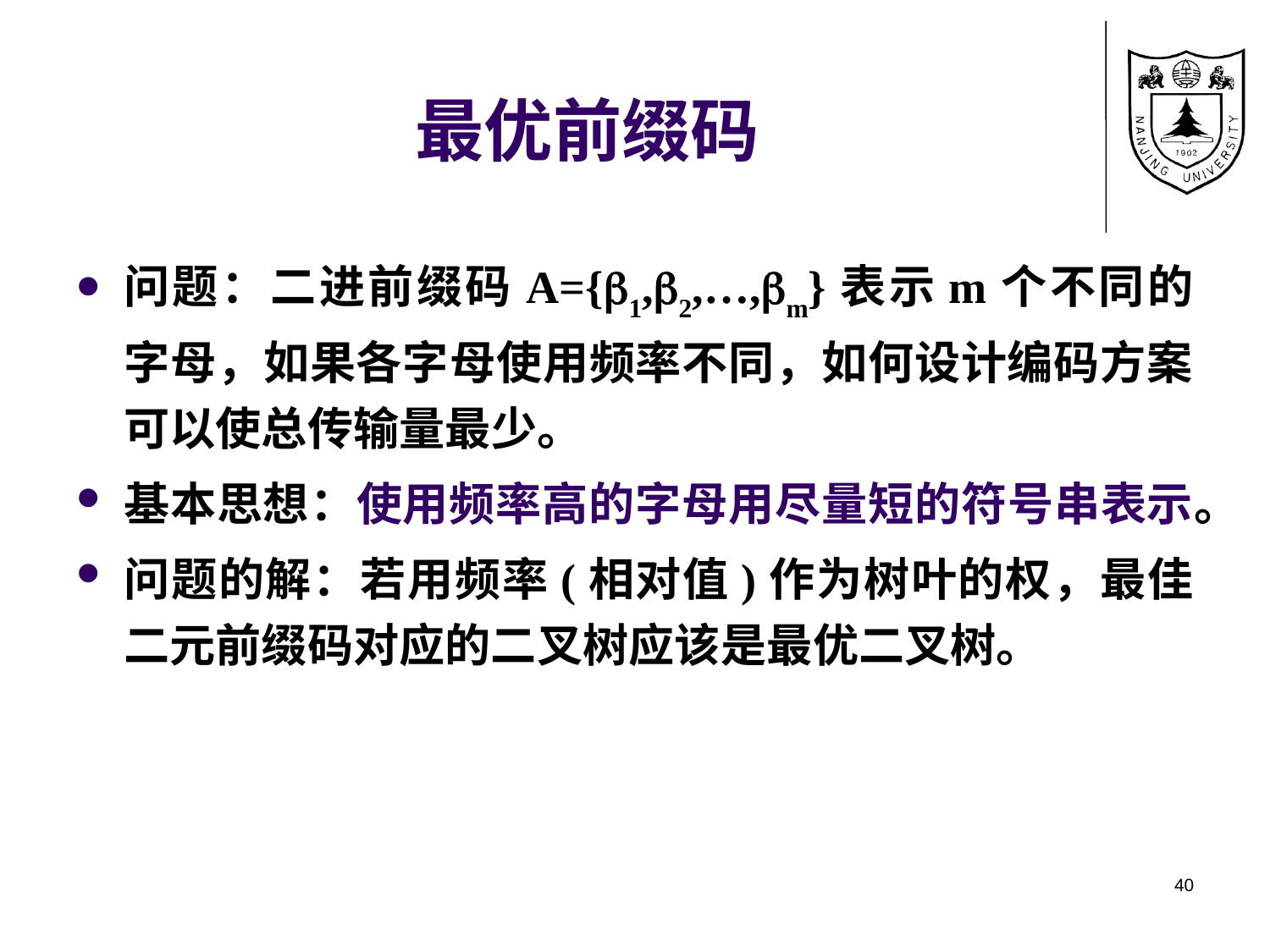

# 最优前缀码
问题：二进前缀码A={β1,β2,…,βm}表示m个不同的字母，如果各字母使用频率不同，如何设计编码方案可以使总传输量最少。
基本思想：使用频率高的字母用尽量短的符号串表示。
问题的解：若用频率(相对值)作为树叶的权，最佳二元前缀码对应的二叉树应该是最优二叉树。
40